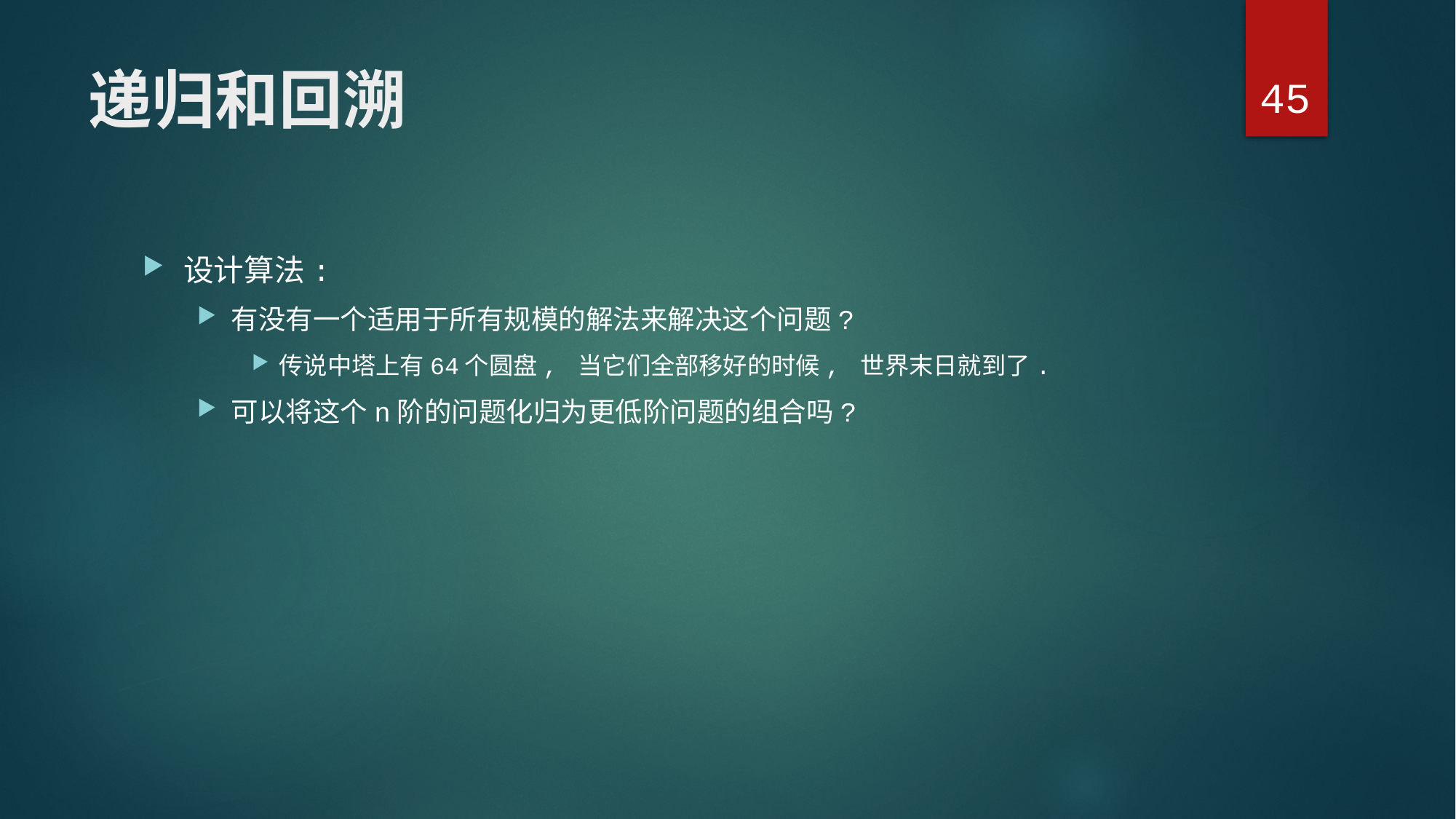

45
# 递归和回溯
设计算法:
有没有一个适用于所有规模的解法来解决这个问题?
传说中塔上有64个圆盘, 当它们全部移好的时候, 世界末日就到了.
可以将这个n阶的问题化归为更低阶问题的组合吗?